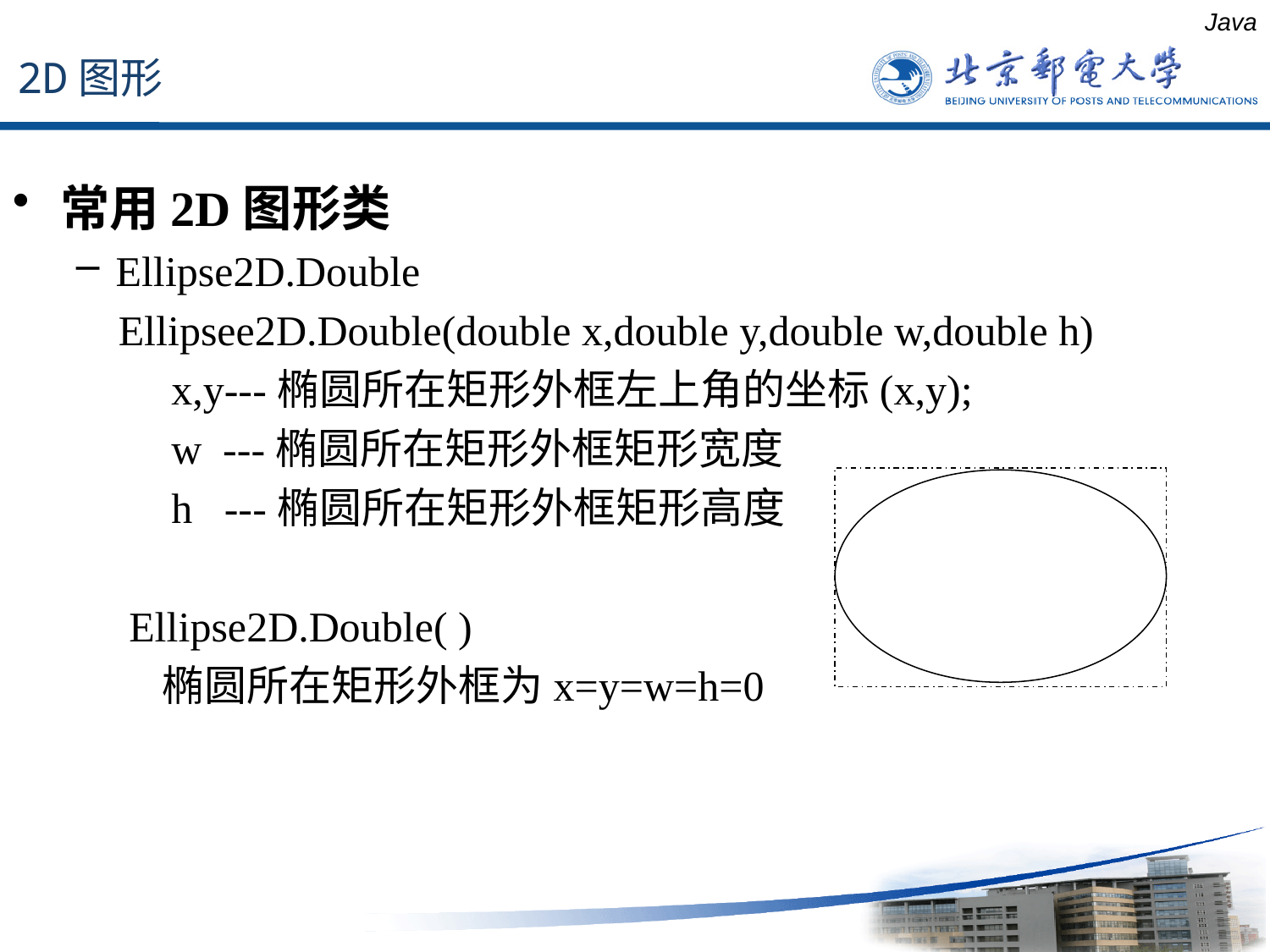

2D图形
Java
常用2D图形类
Ellipse2D.Double
    Ellipsee2D.Double(double x,double y,double w,double h)
         x,y---椭圆所在矩形外框左上角的坐标(x,y);
         w  ---椭圆所在矩形外框矩形宽度
         h   ---椭圆所在矩形外框矩形高度

     Ellipse2D.Double( )
        椭圆所在矩形外框为x=y=w=h=0